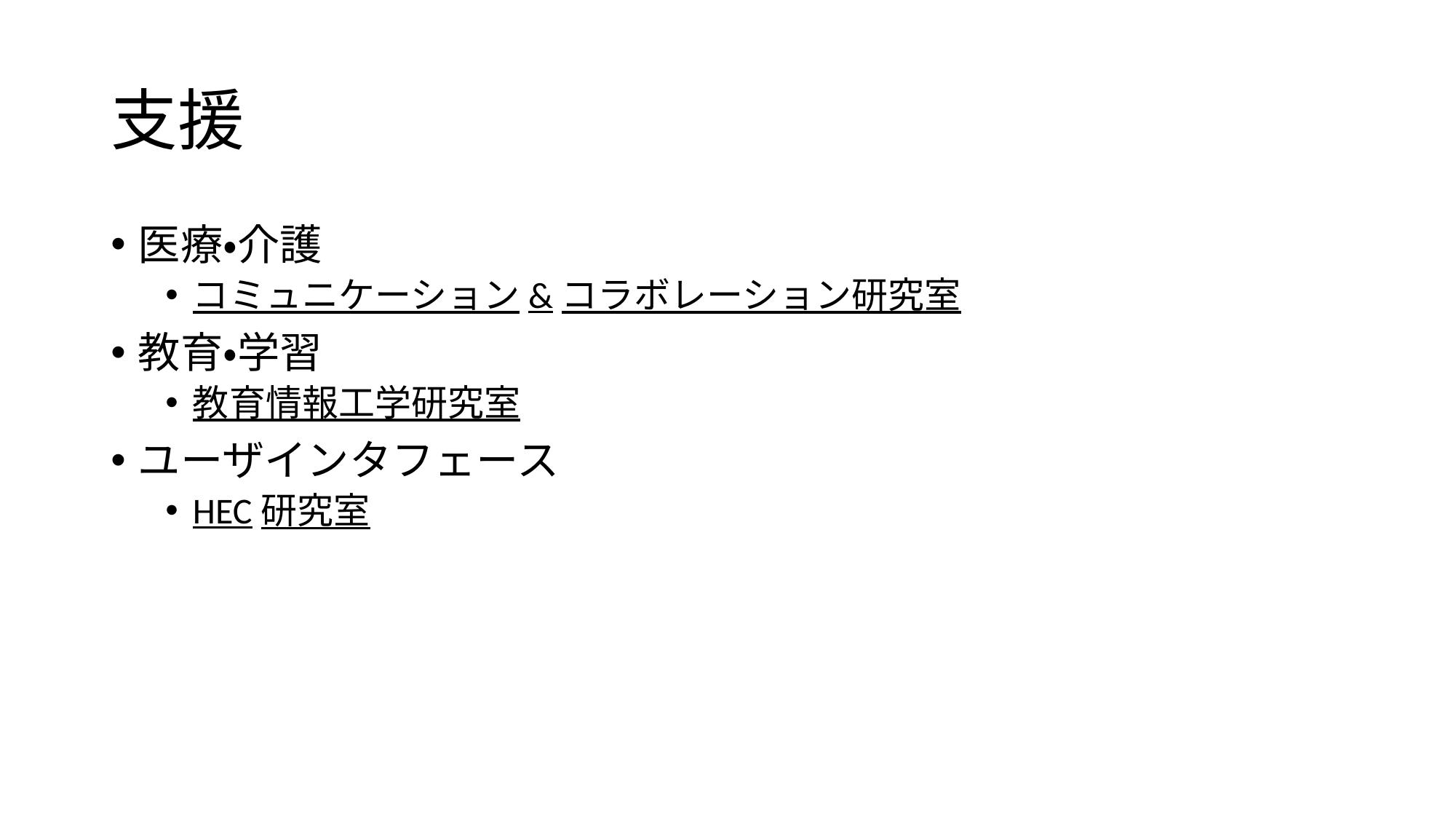

# 支援
医療・介護
コミュニケーション&コラボレーション研究室
教育・学習
教育情報工学研究室
ユーザインタフェース
HEC研究室